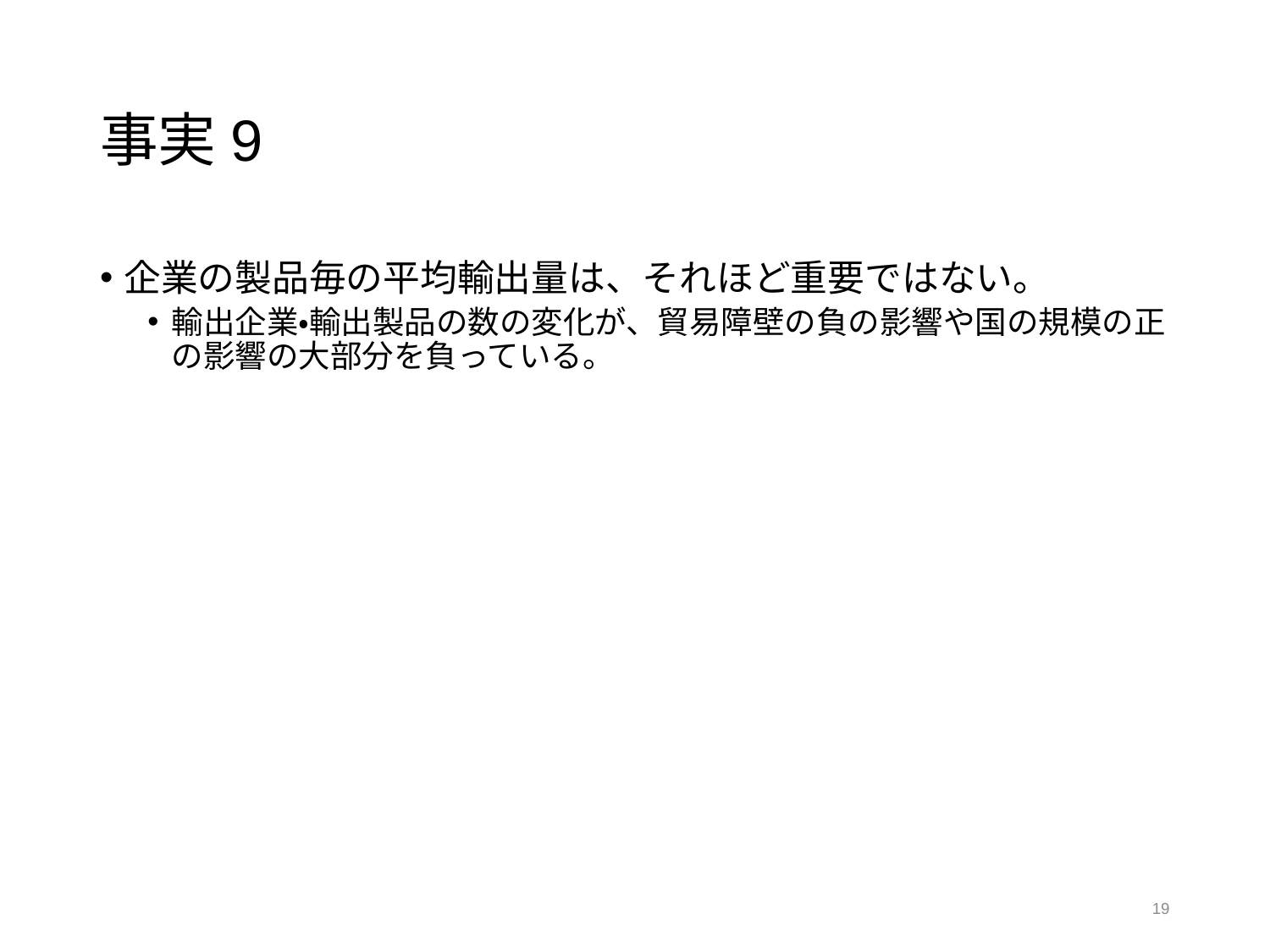

# 事実9
企業の製品毎の平均輸出量は、それほど重要ではない。
輸出企業・輸出製品の数の変化が、貿易障壁の負の影響や国の規模の正の影響の大部分を負っている。
19